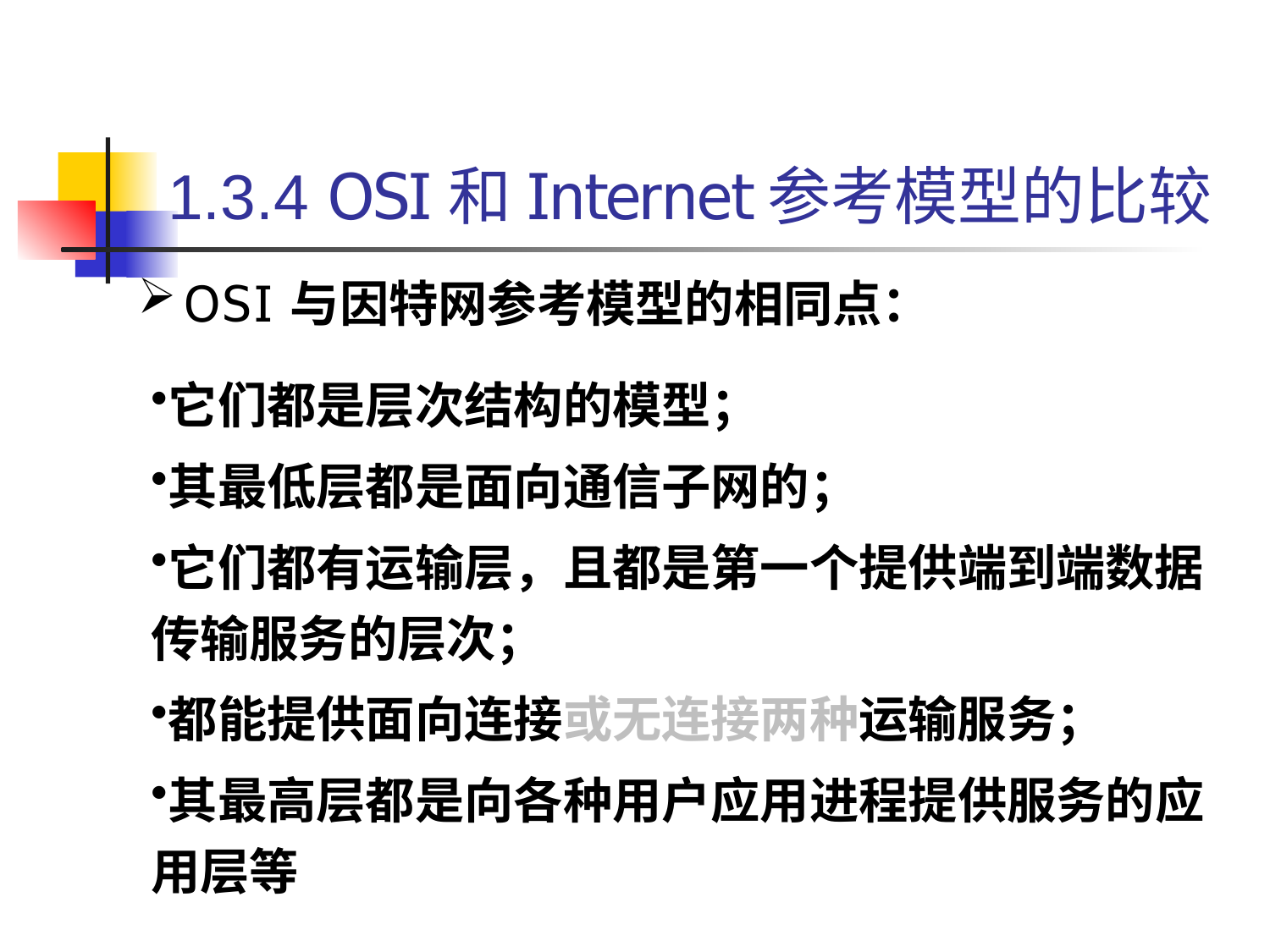

# 1.3.4 OSI和Internet参考模型的比较
OSI与因特网参考模型的相同点：
它们都是层次结构的模型；
其最低层都是面向通信子网的；
它们都有运输层，且都是第一个提供端到端数据传输服务的层次；
都能提供面向连接或无连接两种运输服务；
其最高层都是向各种用户应用进程提供服务的应用层等